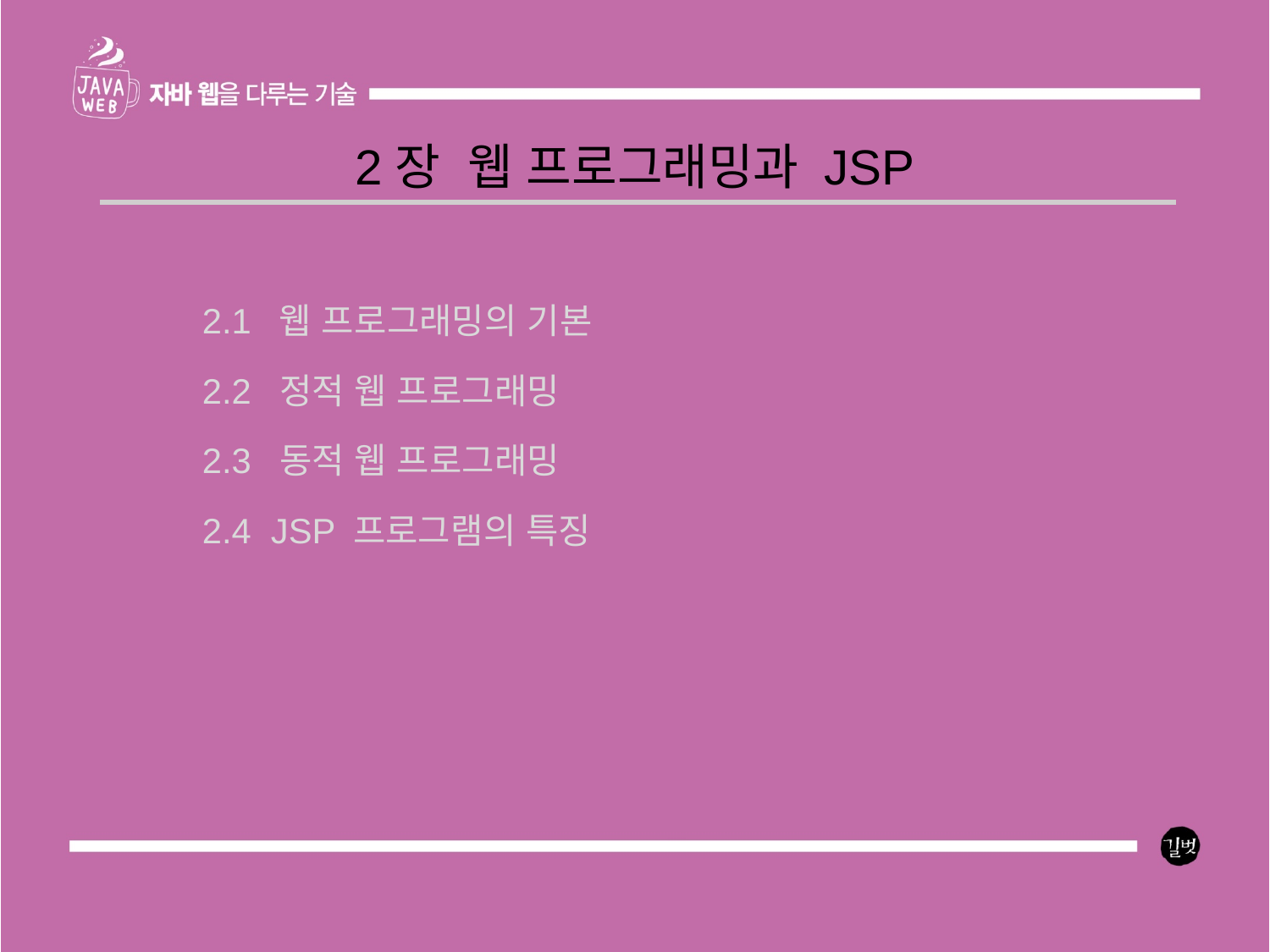

2장  웹 프로그래밍과 JSP
2.1  웹 프로그래밍의 기본
2.2  정적 웹 프로그래밍
2.3  동적 웹 프로그래밍
2.4  JSP 프로그램의 특징